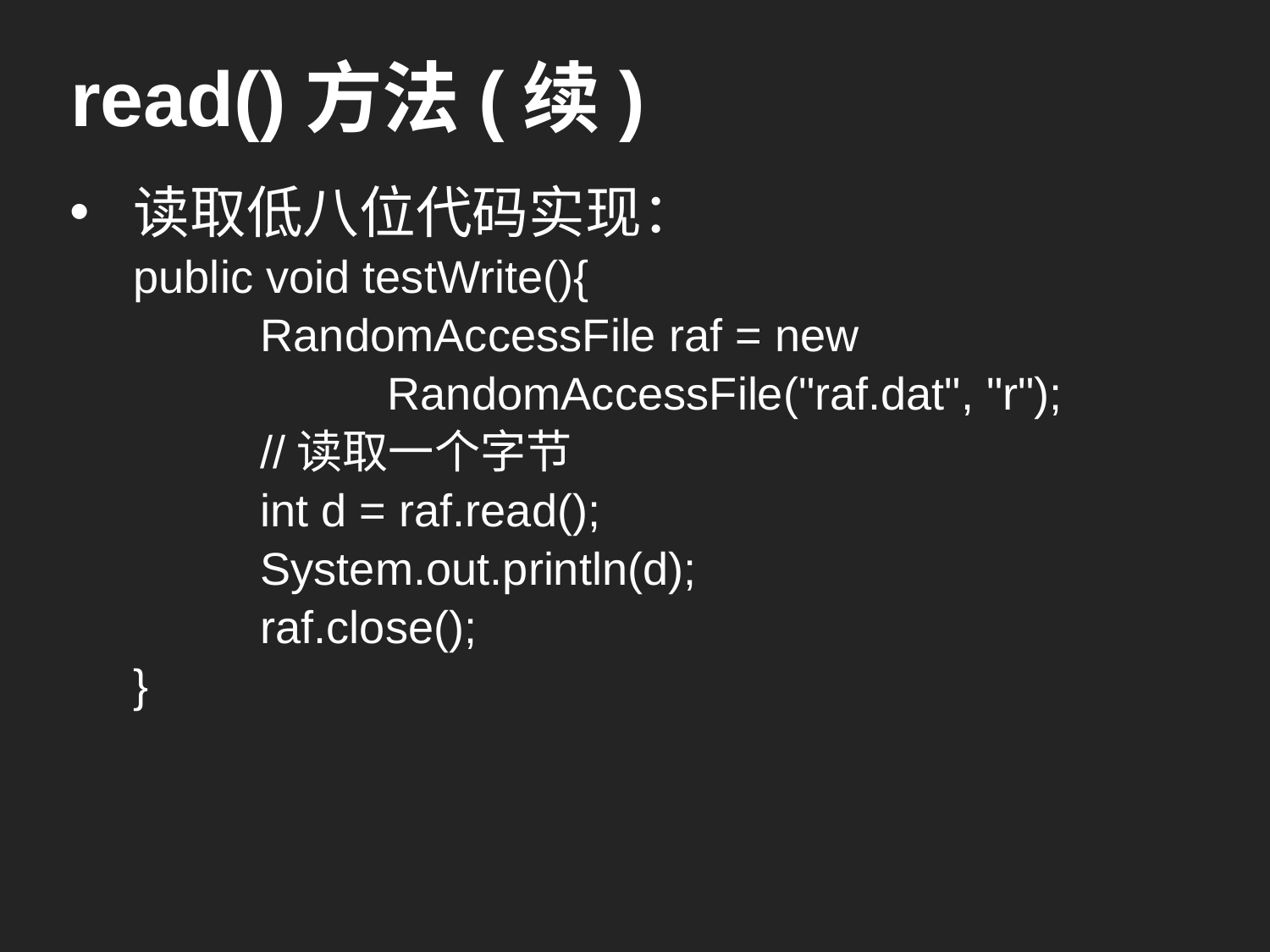

# read()方法(续)
读取低八位代码实现：
public void testWrite(){
	RandomAccessFile raf = new
		RandomAccessFile("raf.dat", "r");
	//读取一个字节
	int d = raf.read();
	System.out.println(d);
	raf.close();
}